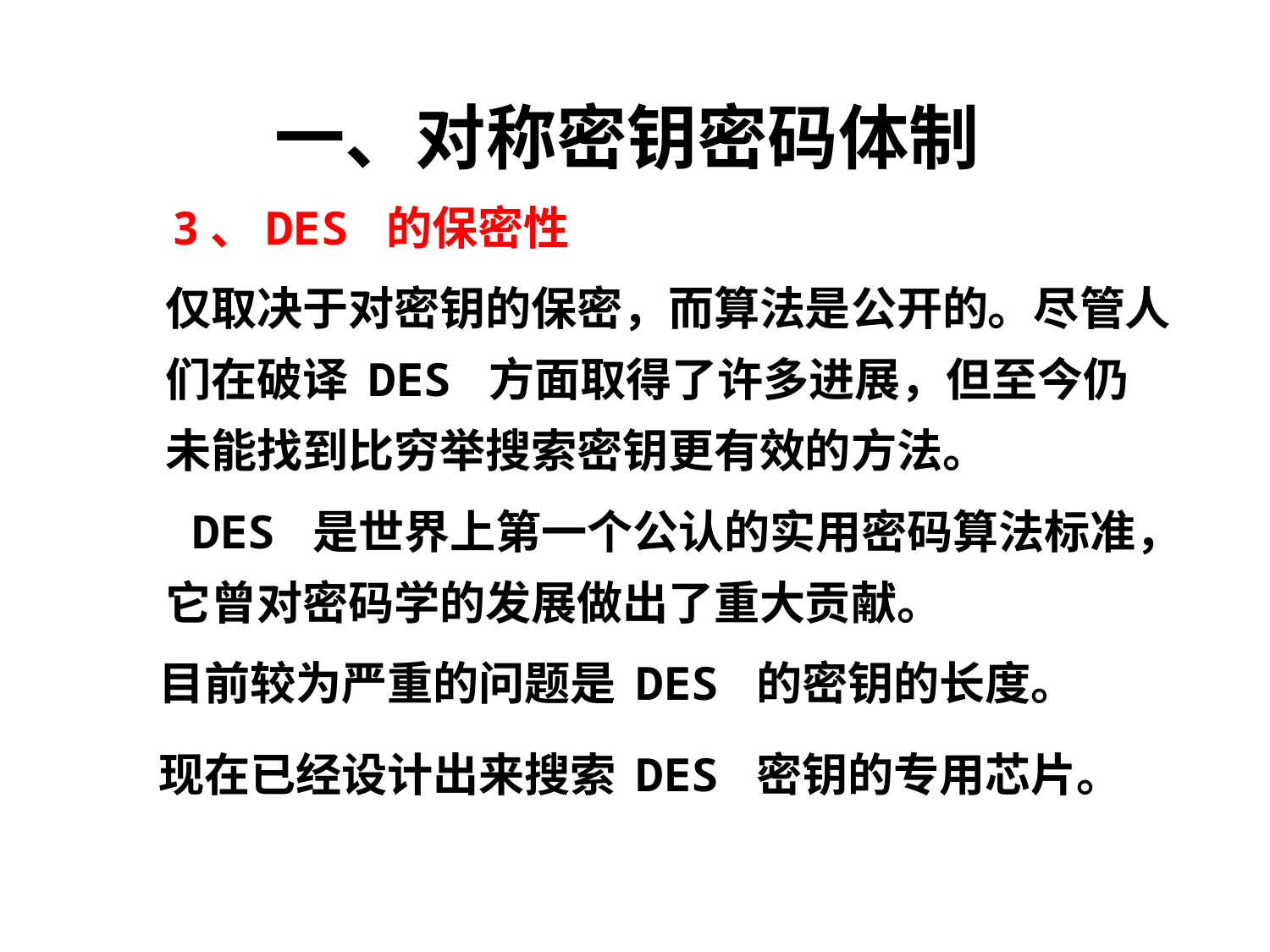

# 一、对称密钥密码体制
  3、DES 的保密性
	仅取决于对密钥的保密，而算法是公开的。尽管人们在破译 DES 方面取得了许多进展，但至今仍未能找到比穷举搜索密钥更有效的方法。
	 DES 是世界上第一个公认的实用密码算法标准，它曾对密码学的发展做出了重大贡献。
   目前较为严重的问题是 DES 的密钥的长度。
   现在已经设计出来搜索 DES 密钥的专用芯片。